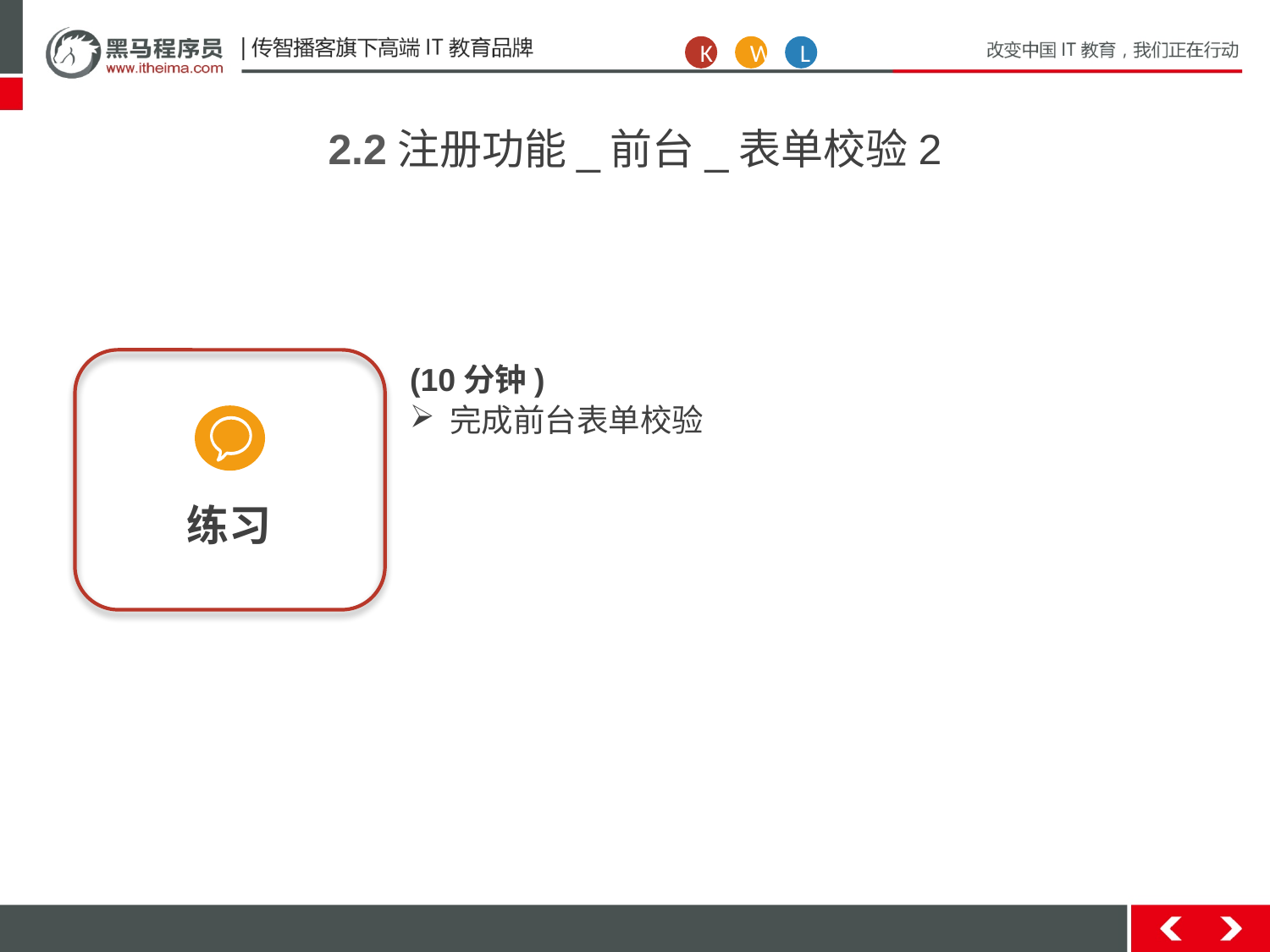

K
W
L
2.2注册功能_前台_表单校验2

练习
(10分钟)
完成前台表单校验